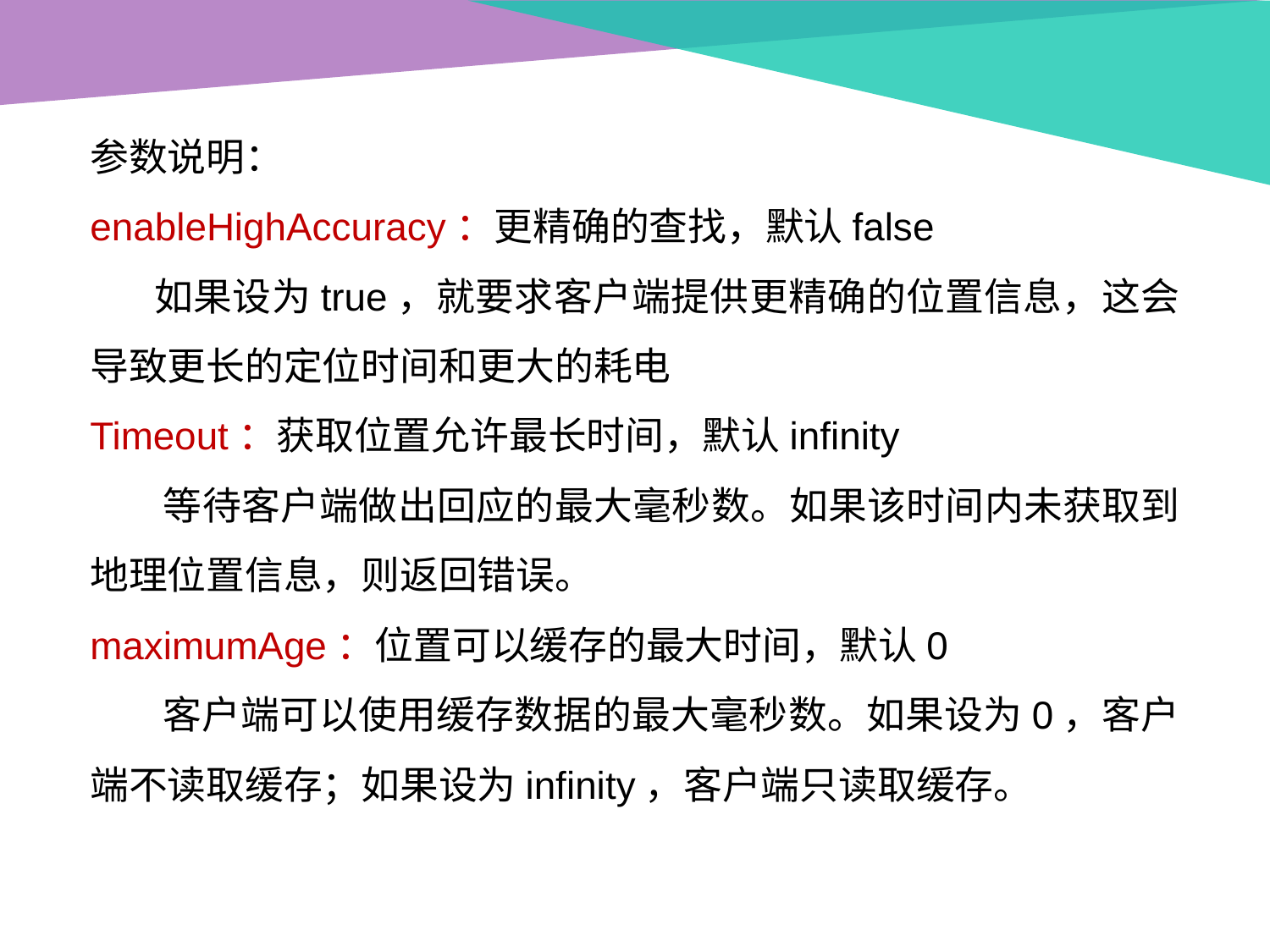

参数说明：
enableHighAccuracy：更精确的查找，默认false
      如果设为true，就要求客户端提供更精确的位置信息，这会导致更长的定位时间和更大的耗电
Timeout：获取位置允许最长时间，默认infinity
       等待客户端做出回应的最大毫秒数。如果该时间内未获取到地理位置信息，则返回错误。
maximumAge：位置可以缓存的最大时间，默认0
       客户端可以使用缓存数据的最大毫秒数。如果设为0，客户端不读取缓存；如果设为infinity，客户端只读取缓存。